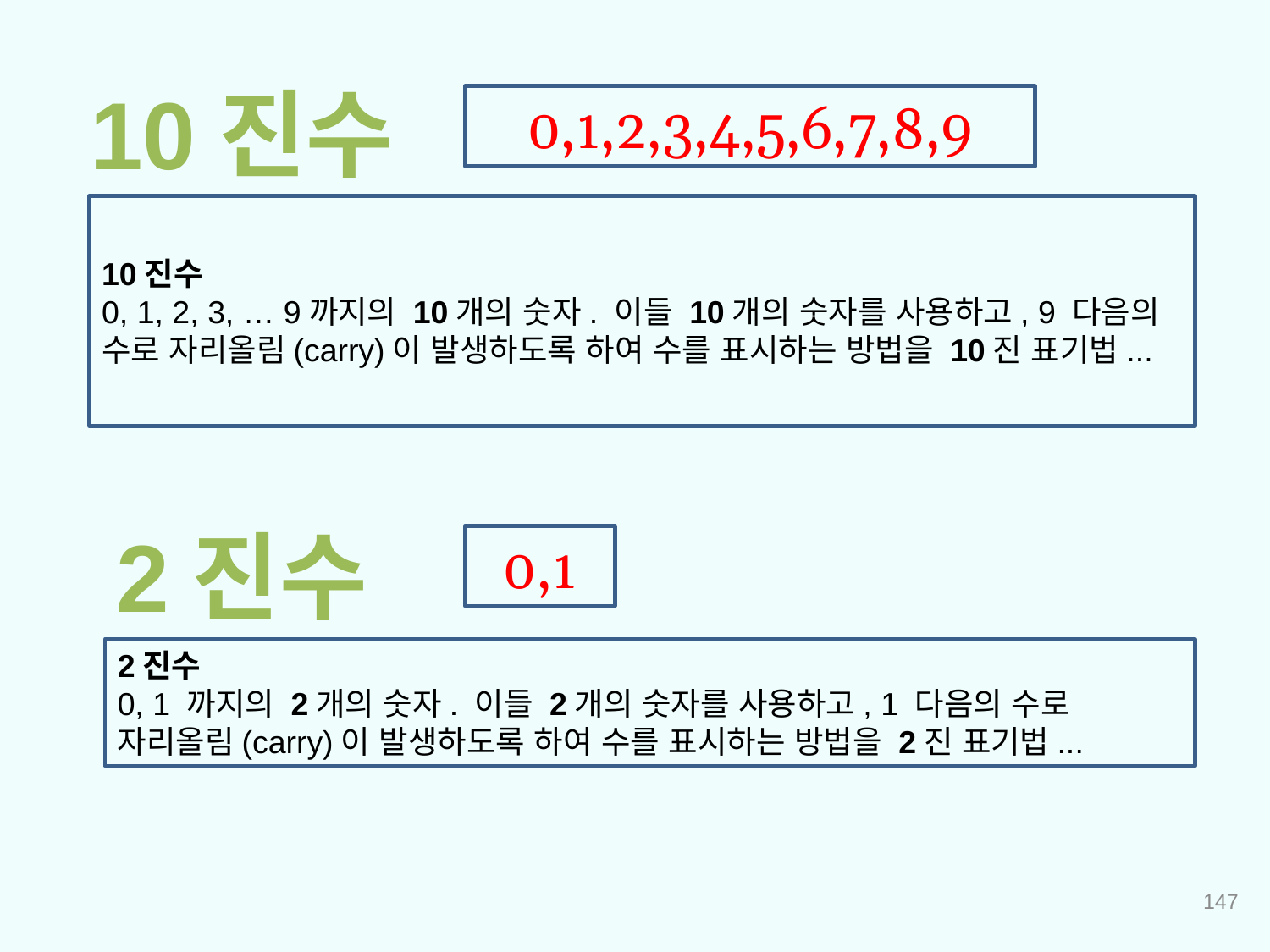

10진수
0,1,2,3,4,5,6,7,8,9
10진수
0, 1, 2, 3, … 9까지의 10개의 숫자. 이들 10개의 숫자를 사용하고, 9 다음의 수로 자리올림(carry)이 발생하도록 하여 수를 표시하는 방법을 10진 표기법...
2진수
0,1
2진수
0, 1 까지의 2개의 숫자. 이들 2개의 숫자를 사용하고, 1 다음의 수로 자리올림(carry)이 발생하도록 하여 수를 표시하는 방법을 2진 표기법...
147